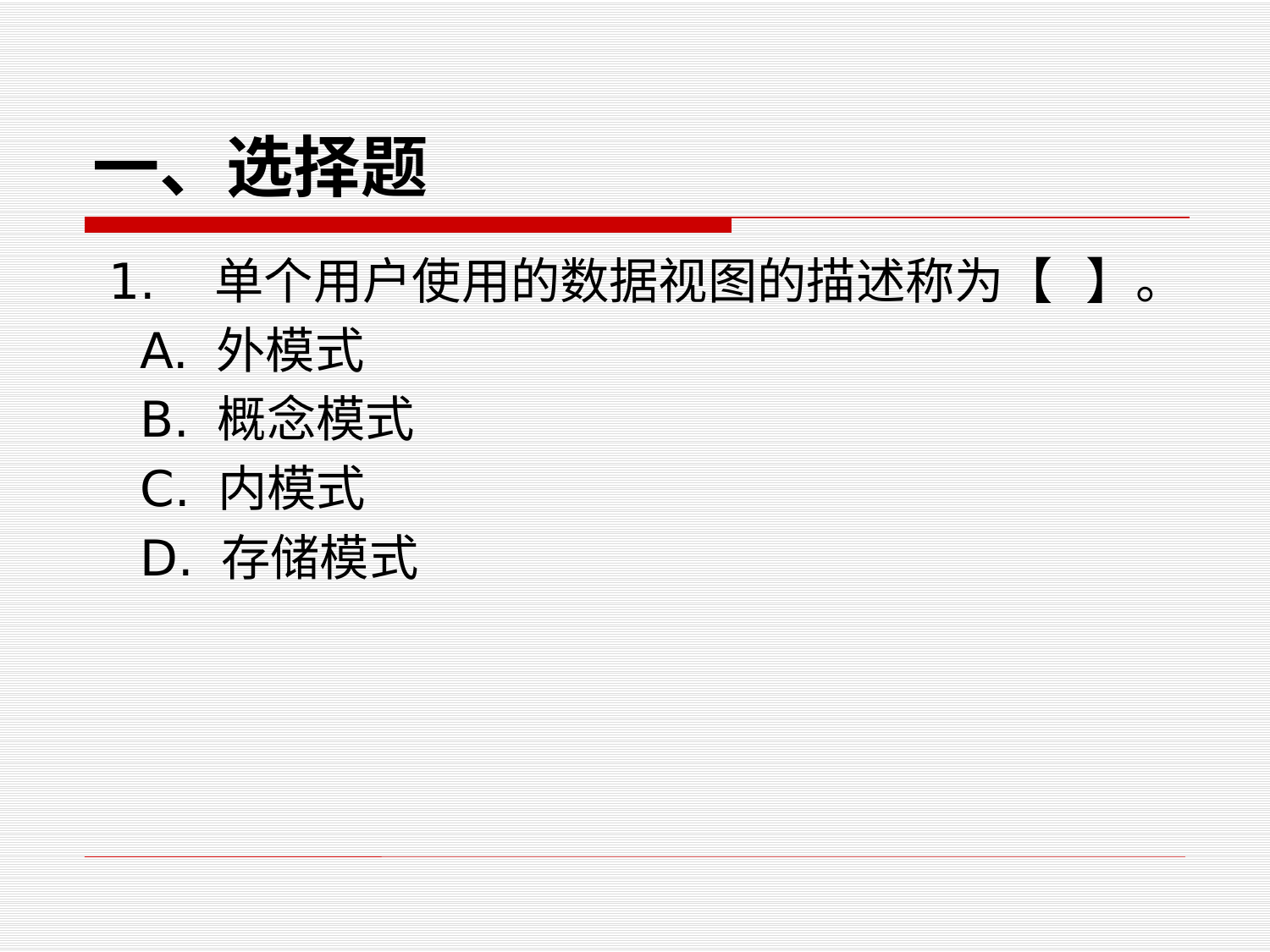

# 一、选择题
1.   单个用户使用的数据视图的描述称为【   】。
  A. 外模式
  B. 概念模式
  C. 内模式
  D. 存储模式